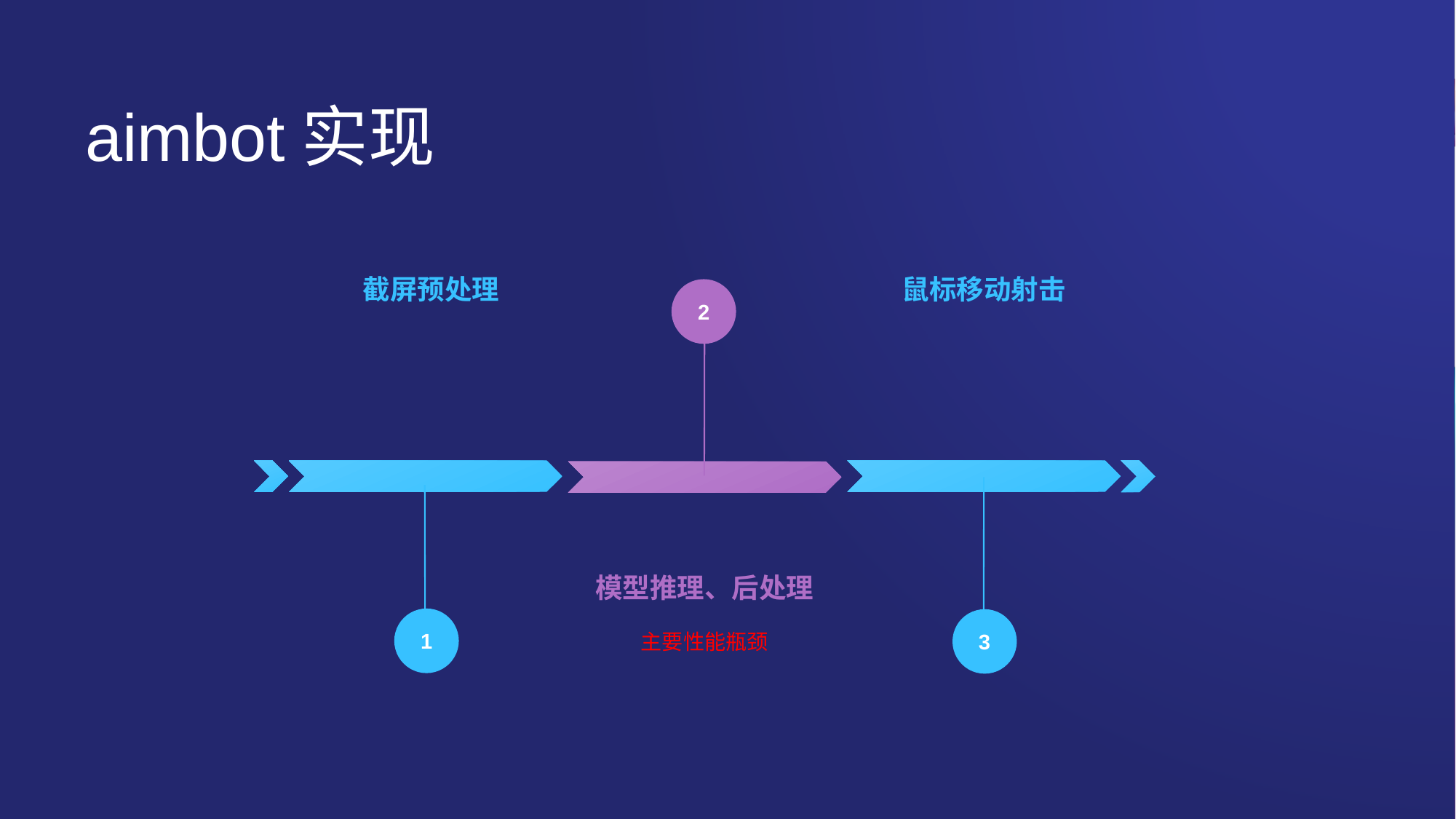

aimbot实现
截屏预处理
鼠标移动射击
2

模型推理、后处理
1
3
主要性能瓶颈